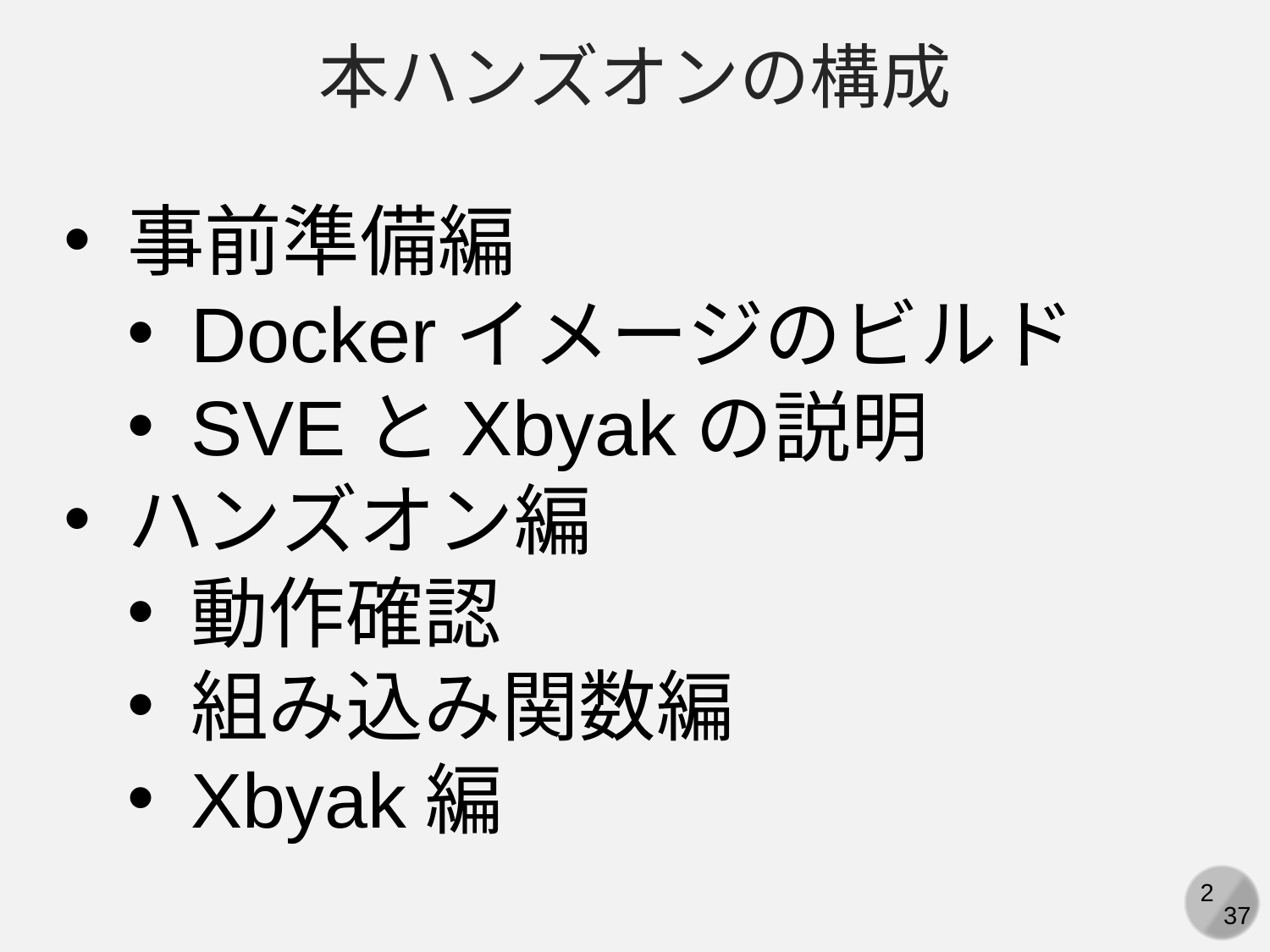

本ハンズオンの構成
事前準備編
Dockerイメージのビルド
SVEとXbyakの説明
ハンズオン編
動作確認
組み込み関数編
Xbyak編